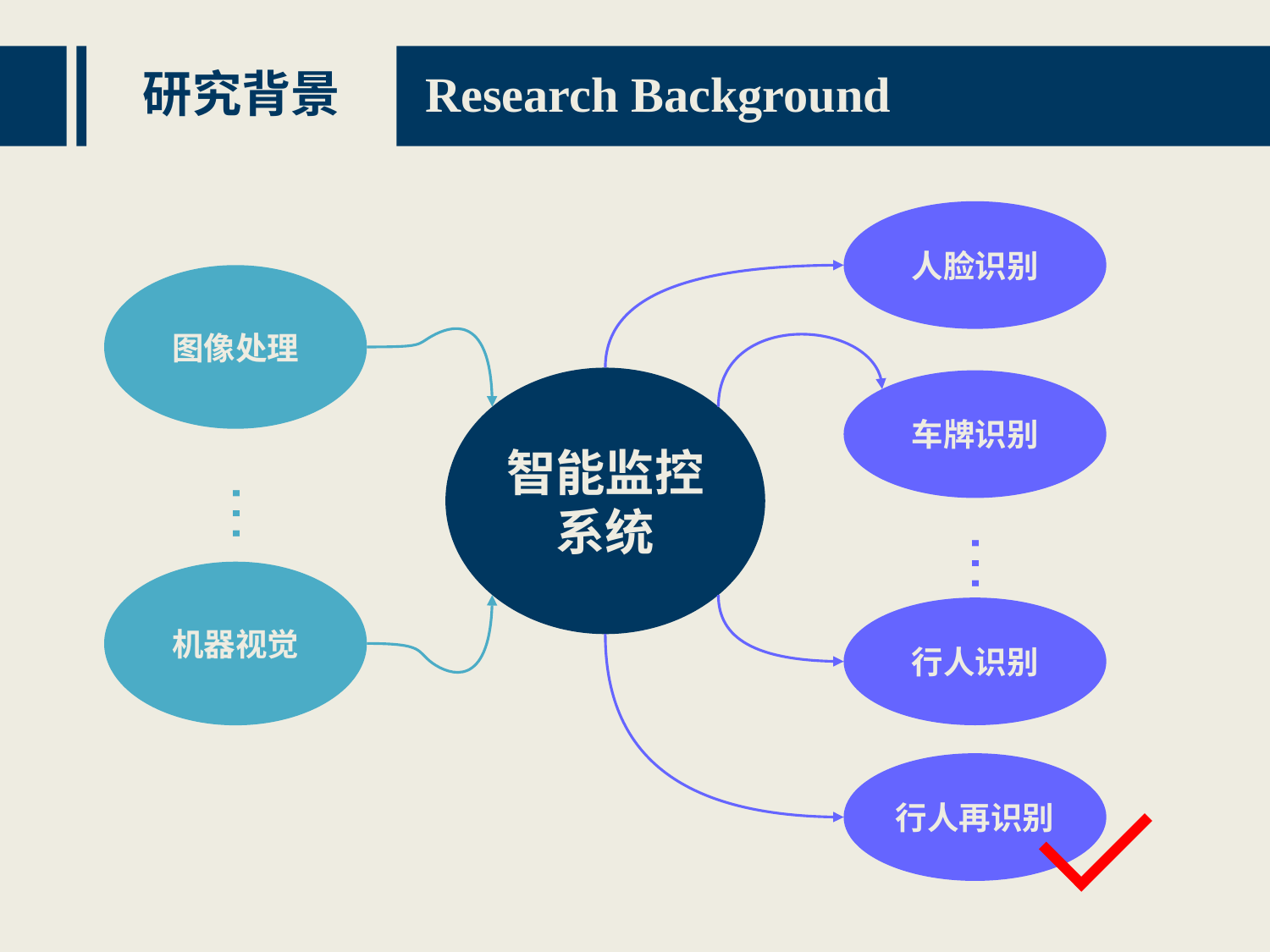

# 研究背景
Research Background
人脸识别
图像处理
智能监控系统
车牌识别
…
…
机器视觉
行人识别
行人再识别